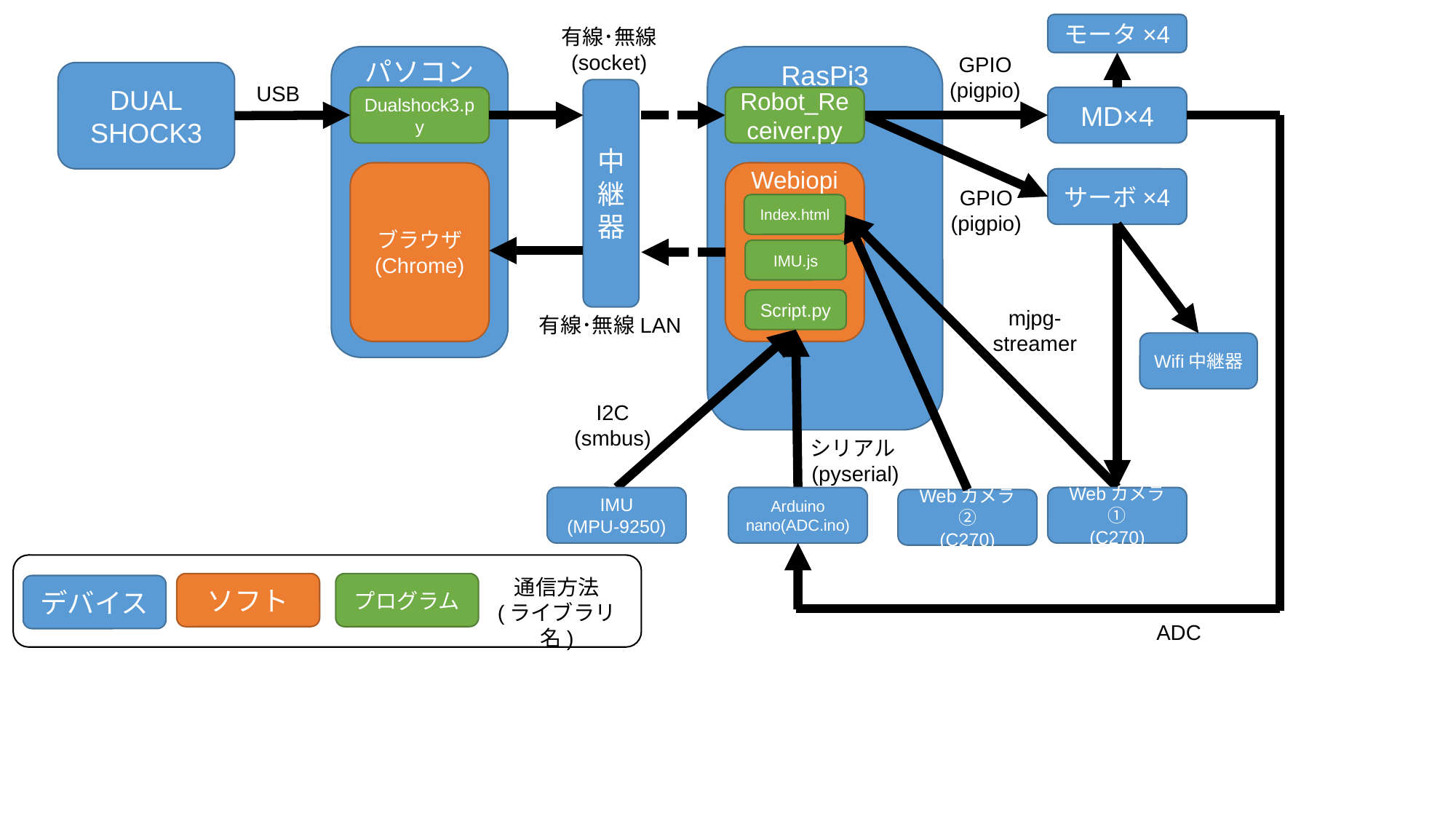

モータ×4
有線･無線
(socket)
GPIO
(pigpio)
RasPi3

パソコン

DUAL
SHOCK3
USB
中継器
Robot_Receiver.py
MD×4
Dualshock3.py
ブラウザ
(Chrome)
Webiopi

サーボ×4
GPIO
(pigpio)
Index.html
IMU.js
Script.py
mjpg-
streamer
有線･無線LAN
Wifi中継器
I2C
(smbus)
シリアル(pyserial)
IMU
(MPU-9250)
Arduino nano(ADC.ino)
Webカメラ①
(C270)
Webカメラ②
(C270)

通信方法
(ライブラリ名)
ソフト
プログラム
デバイス
ADC